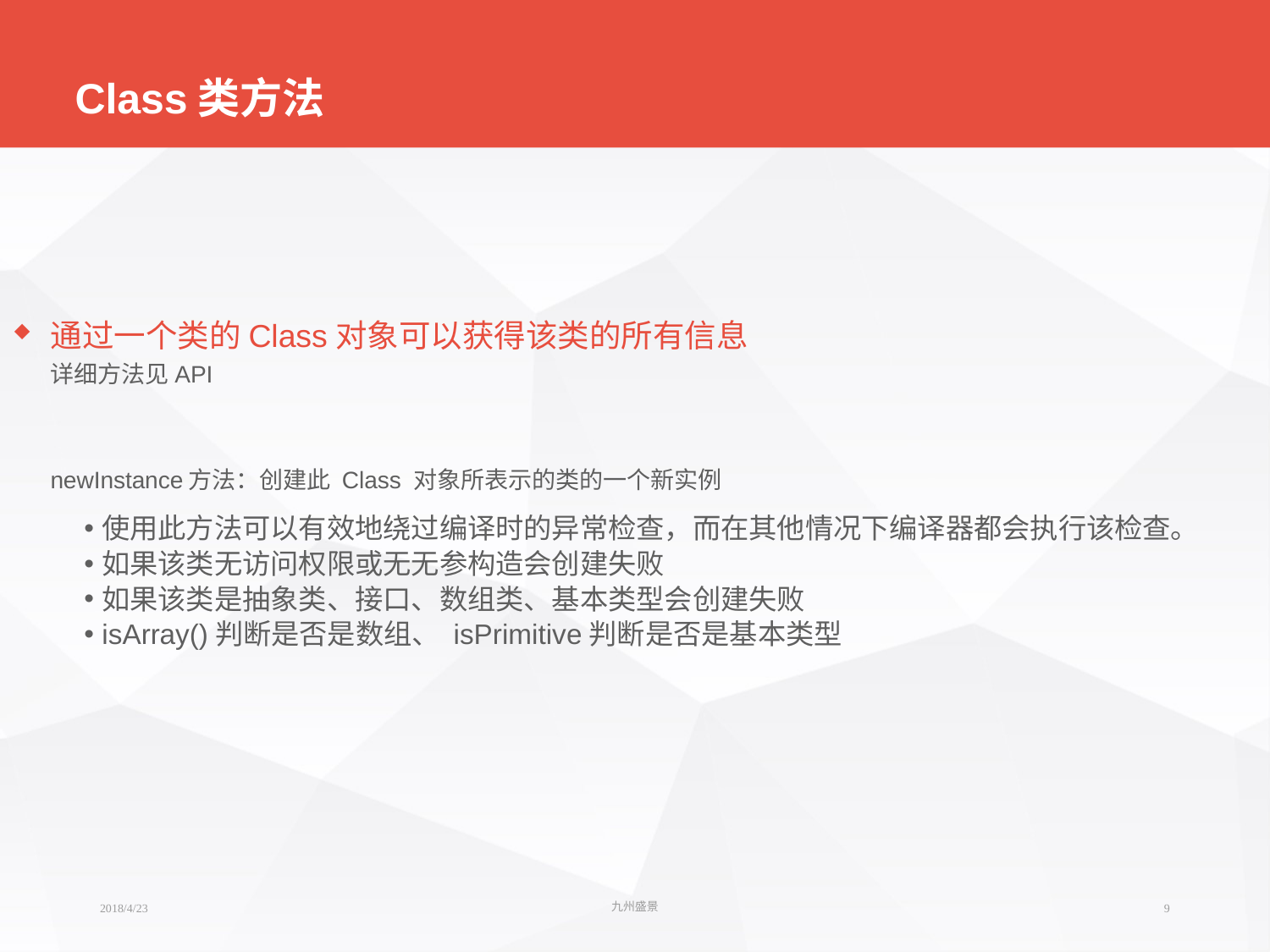

# Class类方法
通过一个类的Class对象可以获得该类的所有信息
详细方法见API

newInstance方法：创建此 Class 对象所表示的类的一个新实例
使用此方法可以有效地绕过编译时的异常检查，而在其他情况下编译器都会执行该检查。
如果该类无访问权限或无无参构造会创建失败
如果该类是抽象类、接口、数组类、基本类型会创建失败
isArray()判断是否是数组、 isPrimitive判断是否是基本类型
2018/4/23
九州盛景
9